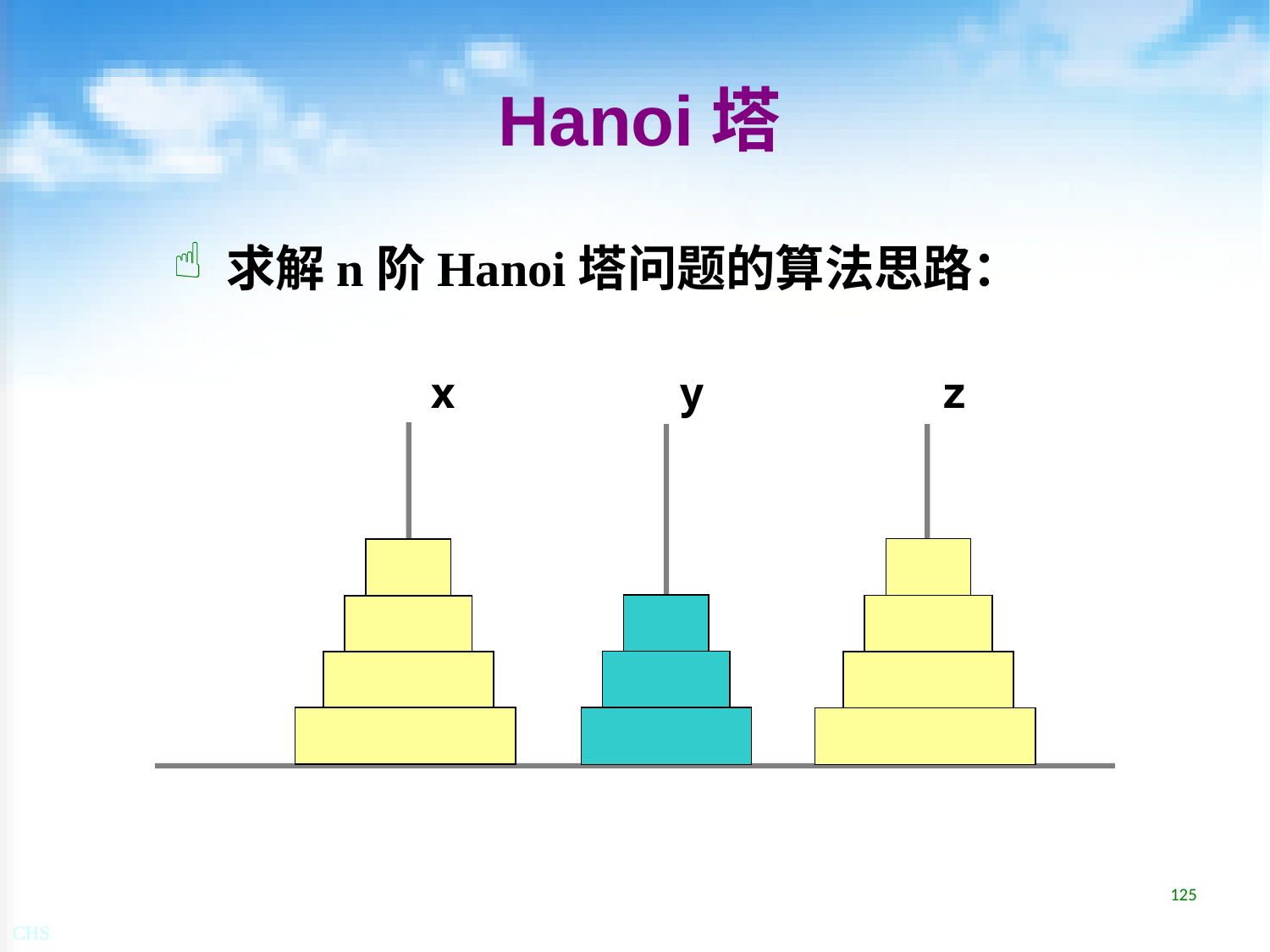

# Hanoi塔
 求解n阶Hanoi塔问题的算法思路：
x
y
z

125